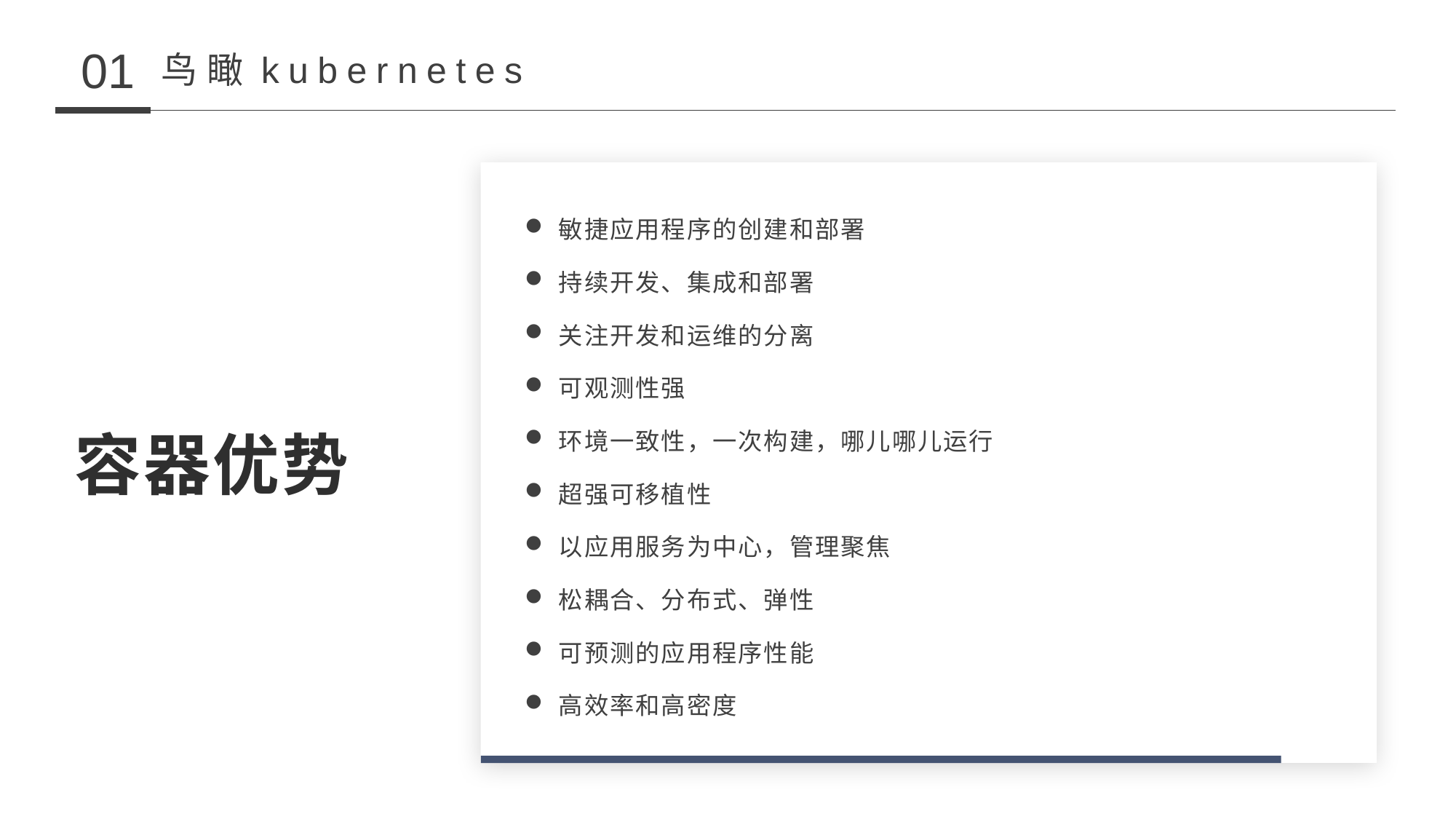

01
鸟瞰kubernetes

敏捷应用程序的创建和部署
持续开发、集成和部署
关注开发和运维的分离
可观测性强
环境一致性，一次构建，哪儿哪儿运行
超强可移植性
以应用服务为中心，管理聚焦
松耦合、分布式、弹性
可预测的应用程序性能
高效率和高密度
容器优势